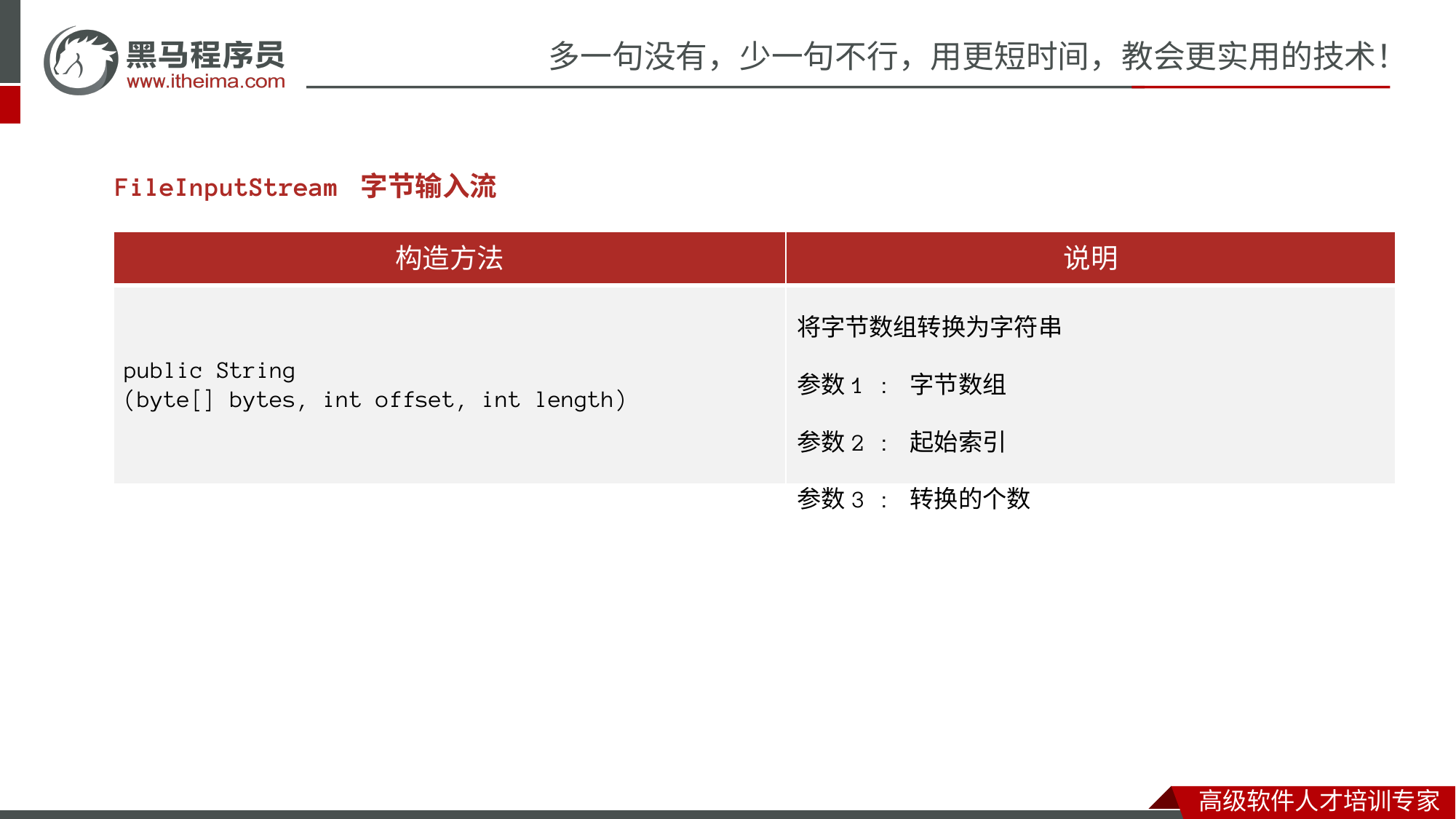

FileInputStream 字节输入流
| 构造方法 | 说明 |
| --- | --- |
| public String (byte[] bytes, int offset, int length) | 将字节数组转换为字符串 参数1 : 字节数组 参数2 : 起始索引 参数3 : 转换的个数 |